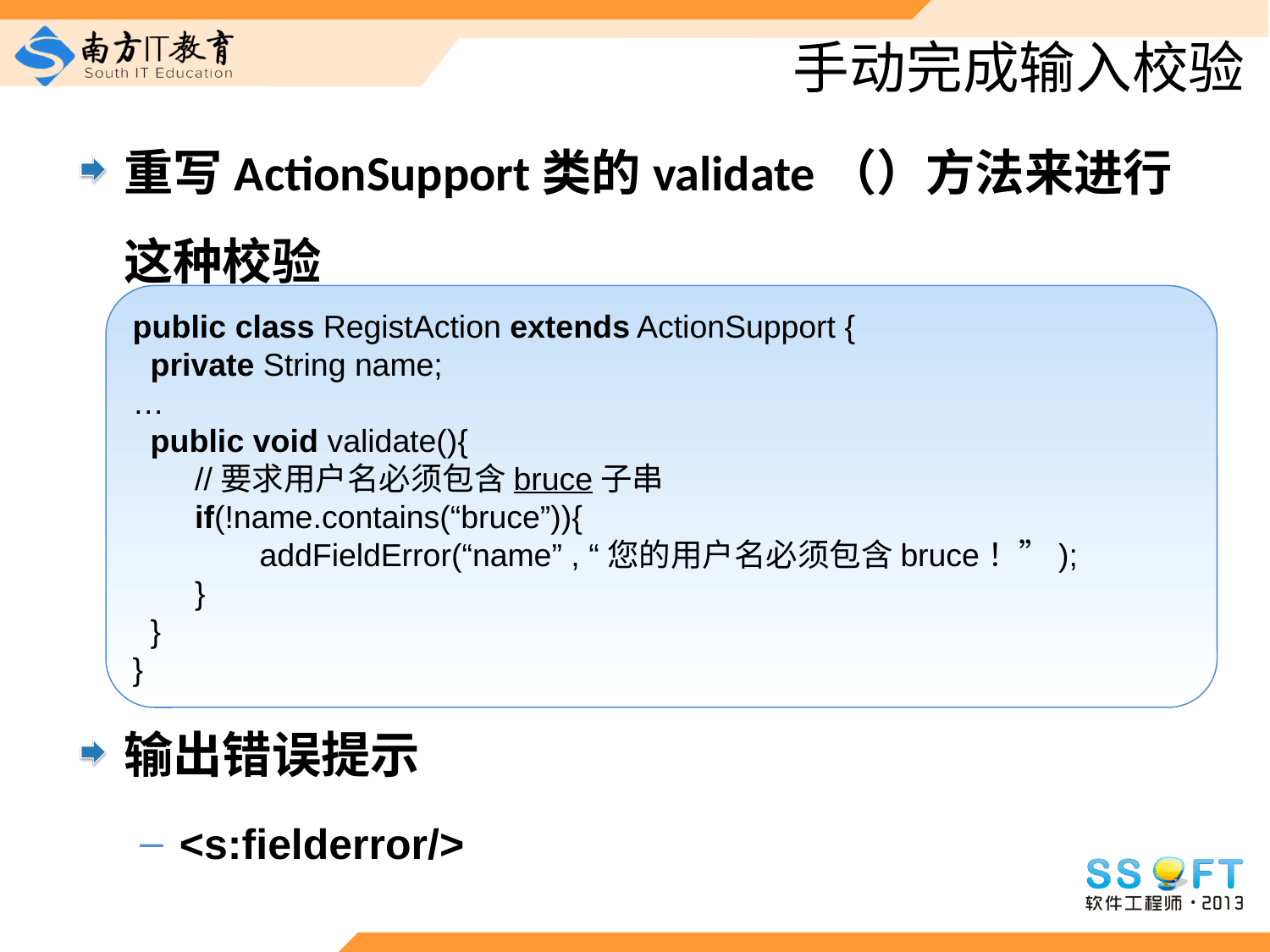

# 手动完成输入校验
重写ActionSupport类的validate（）方法来进行这种校验

输出错误提示
<s:fielderror/>

public class RegistAction extends ActionSupport {
  private String name;
…
  public void validate(){
       //要求用户名必须包含bruce子串
       if(!name.contains(“bruce”)){
	addFieldError(“name” , “您的用户名必须包含bruce！”);
       }
  }
}